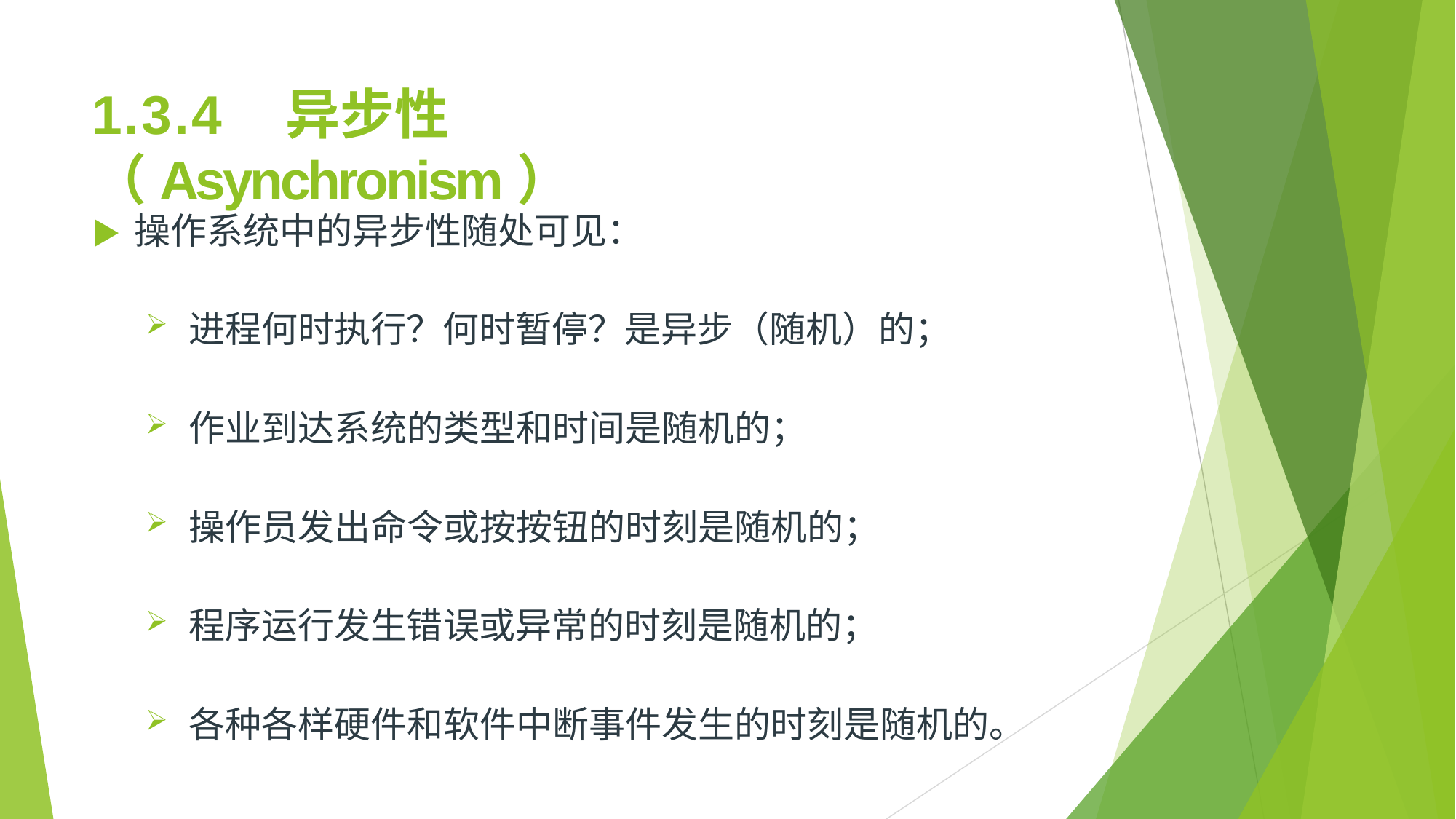

# 1.3.4	异步性（Asynchronism）
▶	操作系统中的异步性随处可见：

进程何时执行？何时暂停？是异步（随机）的；

作业到达系统的类型和时间是随机的；

操作员发出命令或按按钮的时刻是随机的；

程序运行发生错误或异常的时刻是随机的；

各种各样硬件和软件中断事件发生的时刻是随机的。